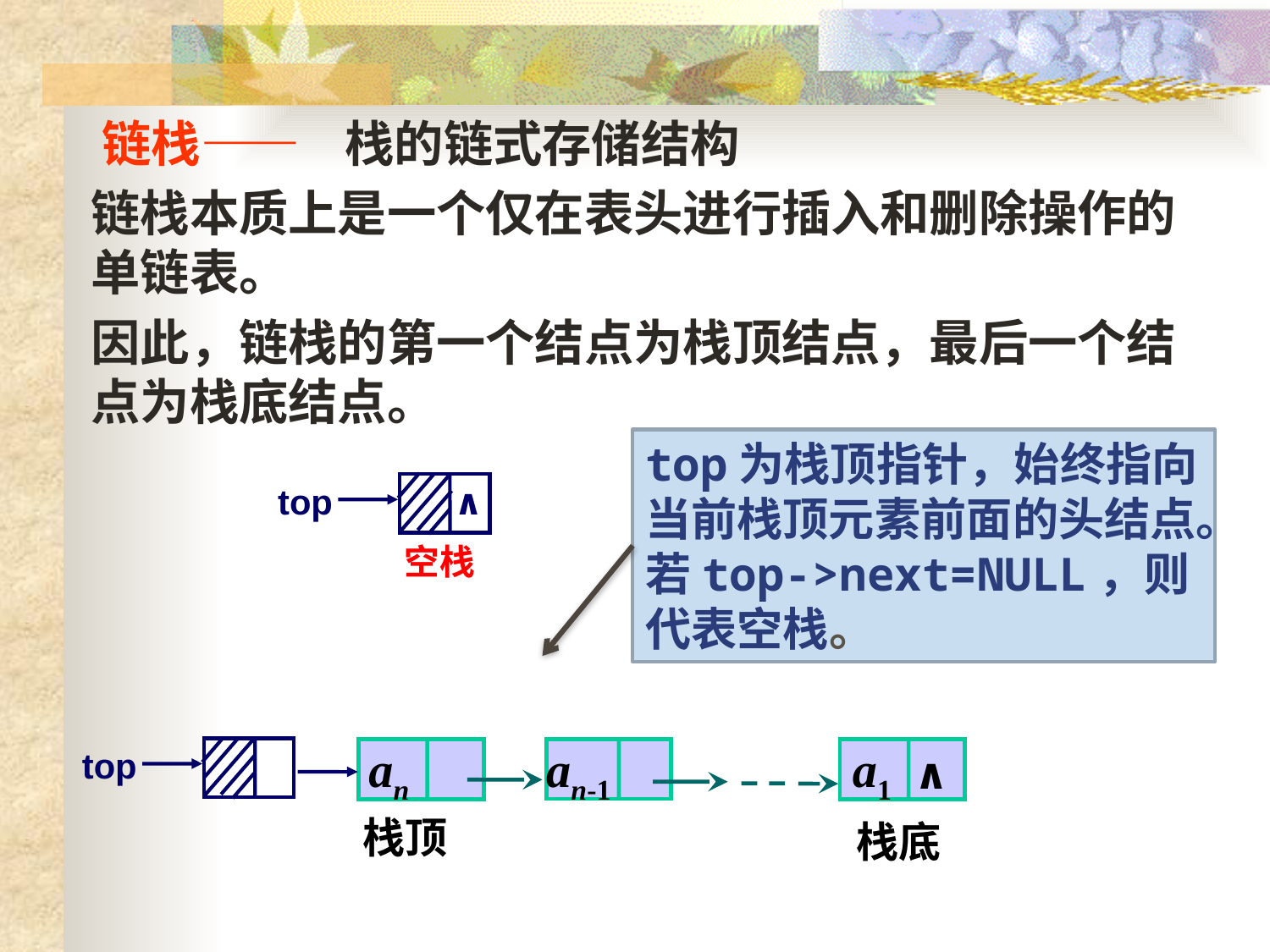

链栈——
栈的链式存储结构
链栈本质上是一个仅在表头进行插入和删除操作的单链表。
因此，链栈的第一个结点为栈顶结点，最后一个结点为栈底结点。
top为栈顶指针，始终指向当前栈顶元素前面的头结点。若top->next=NULL，则代表空栈。
top

∧

空栈
top

an-1

an

a1

∧

栈顶
栈底